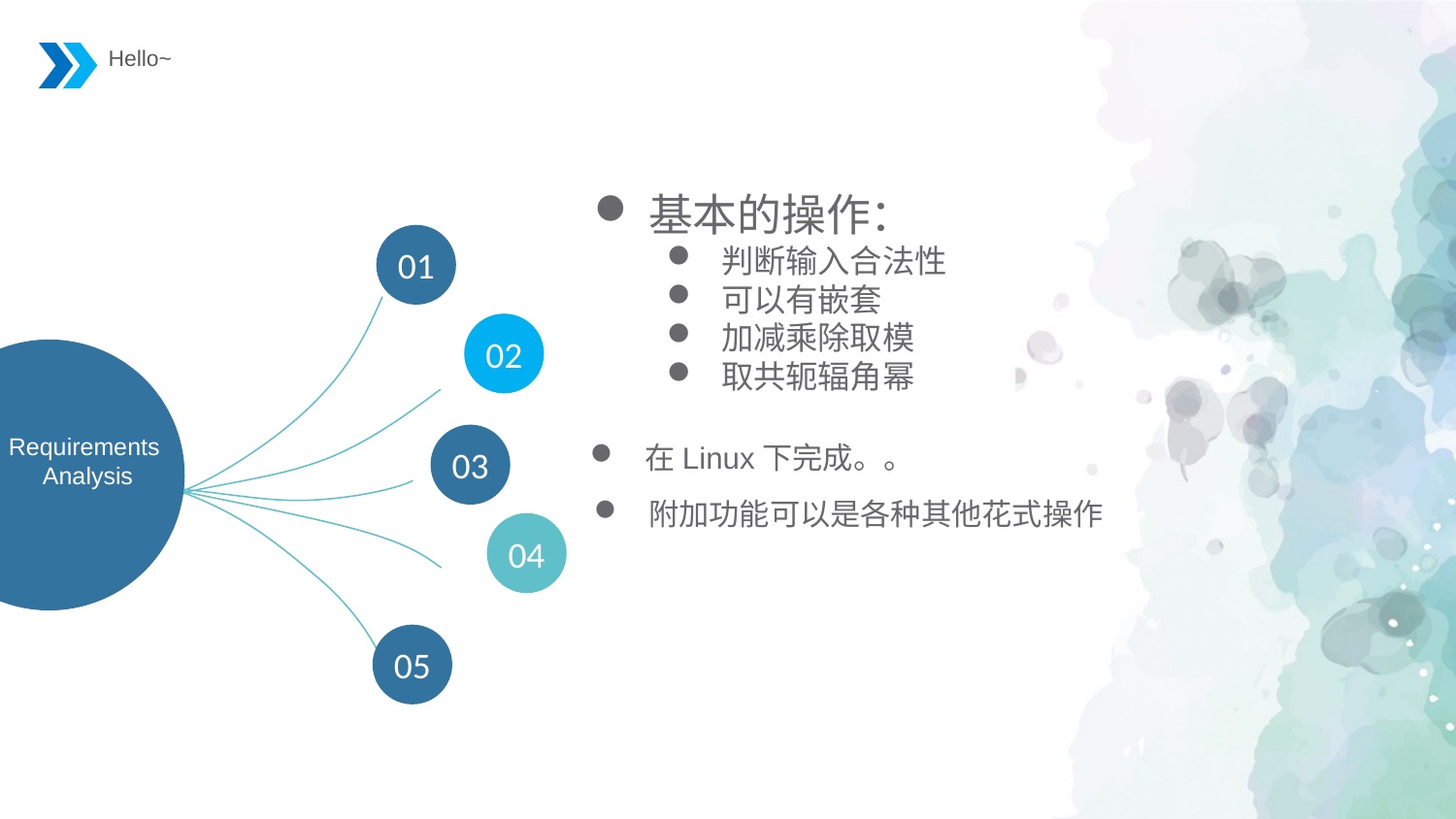

基本的操作：
判断输入合法性
可以有嵌套
加减乘除取模
取共轭辐角幂
01

02
Requirements
 Analysis

03
在Linux下完成。。
附加功能可以是各种其他花式操作
04
05